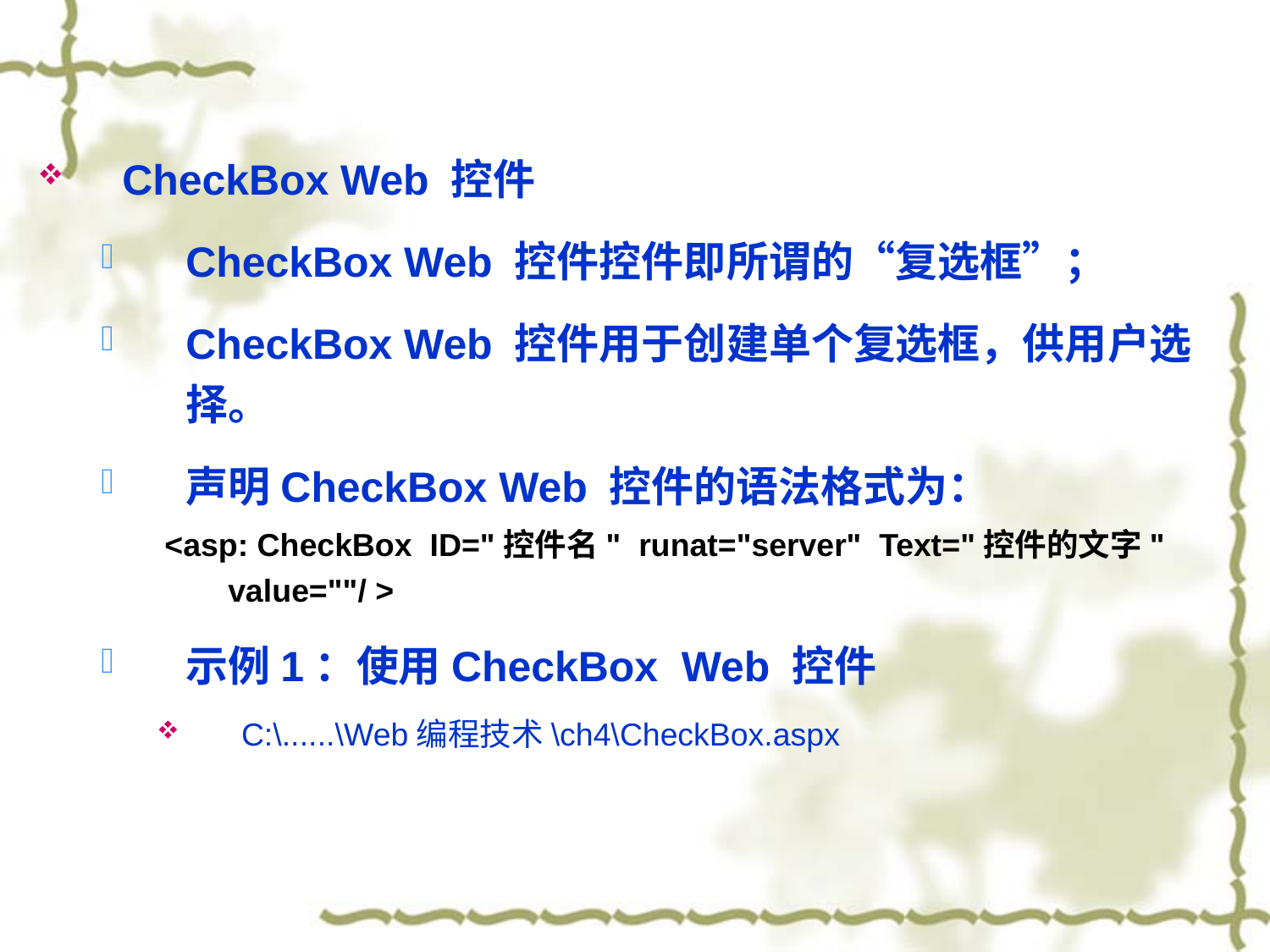

CheckBox Web 控件
CheckBox Web 控件控件即所谓的“复选框”；
CheckBox Web 控件用于创建单个复选框，供用户选择。
声明CheckBox Web 控件的语法格式为：
<asp: CheckBox  ID="控件名"  runat="server"  Text="控件的文字"  value=""/ >
示例1：使用CheckBox  Web 控件
C:\......\Web编程技术\ch4\CheckBox.aspx